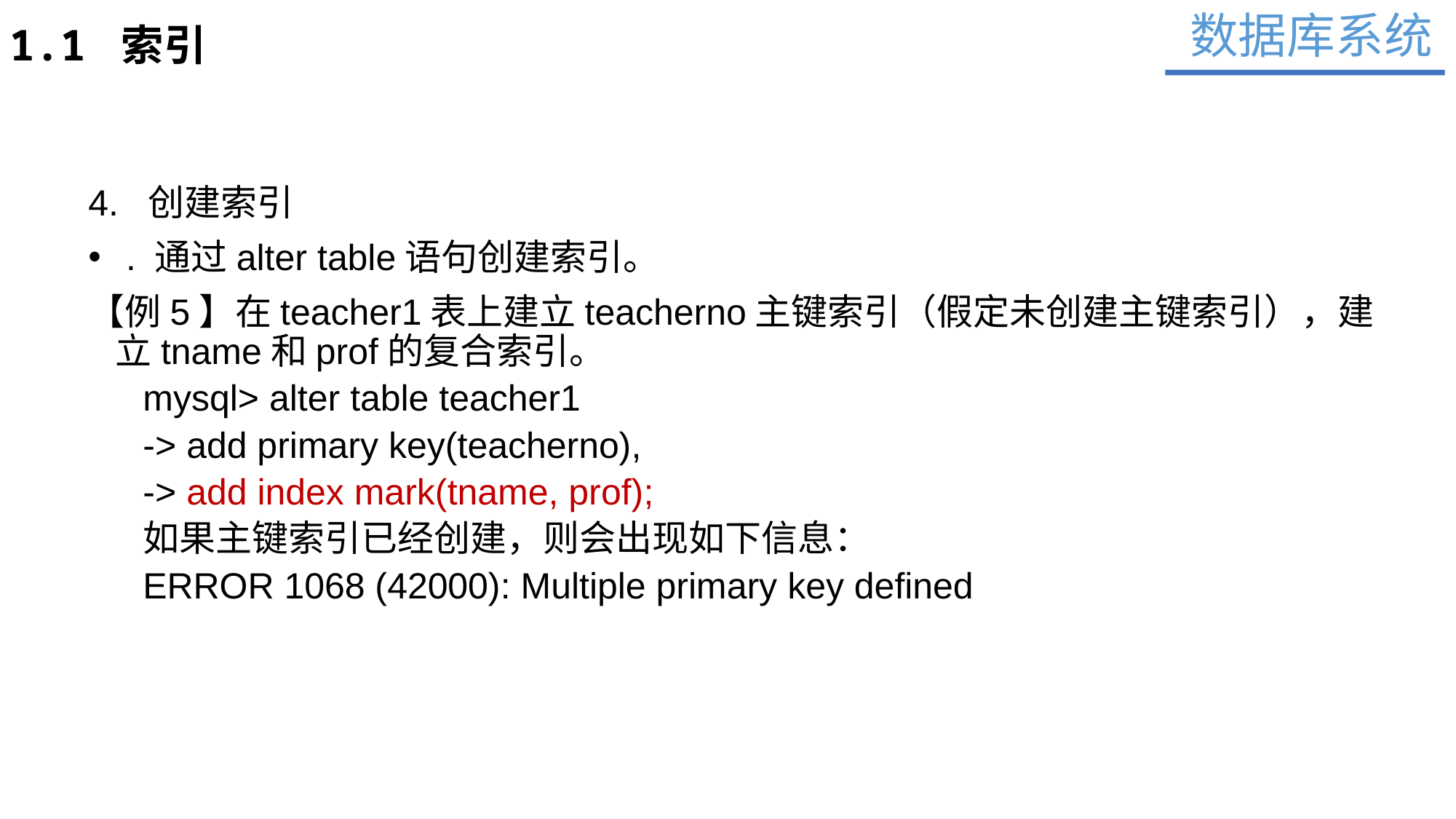

数据库系统
1.1 索引

4.  创建索引
 . 通过alter table语句创建索引。
【例5】在teacher1表上建立teacherno主键索引（假定未创建主键索引），建立tname和prof的复合索引。
mysql> alter table teacher1
-> add primary key(teacherno),
-> add index mark(tname, prof);
如果主键索引已经创建，则会出现如下信息：
ERROR 1068 (42000): Multiple primary key defined